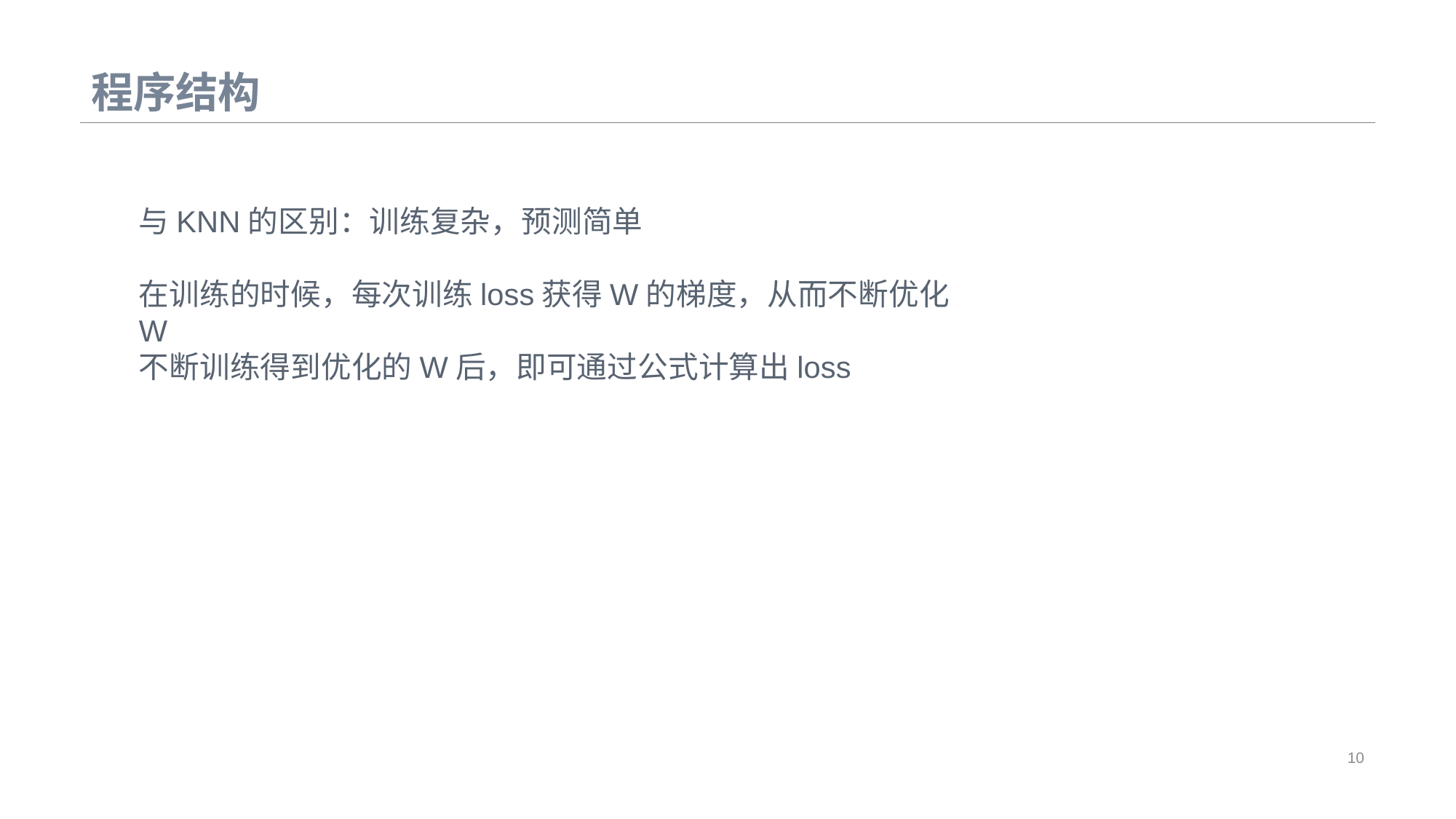

# 程序结构
与KNN的区别：训练复杂，预测简单

在训练的时候，每次训练loss获得W的梯度，从而不断优化W
不断训练得到优化的W后，即可通过公式计算出loss
10